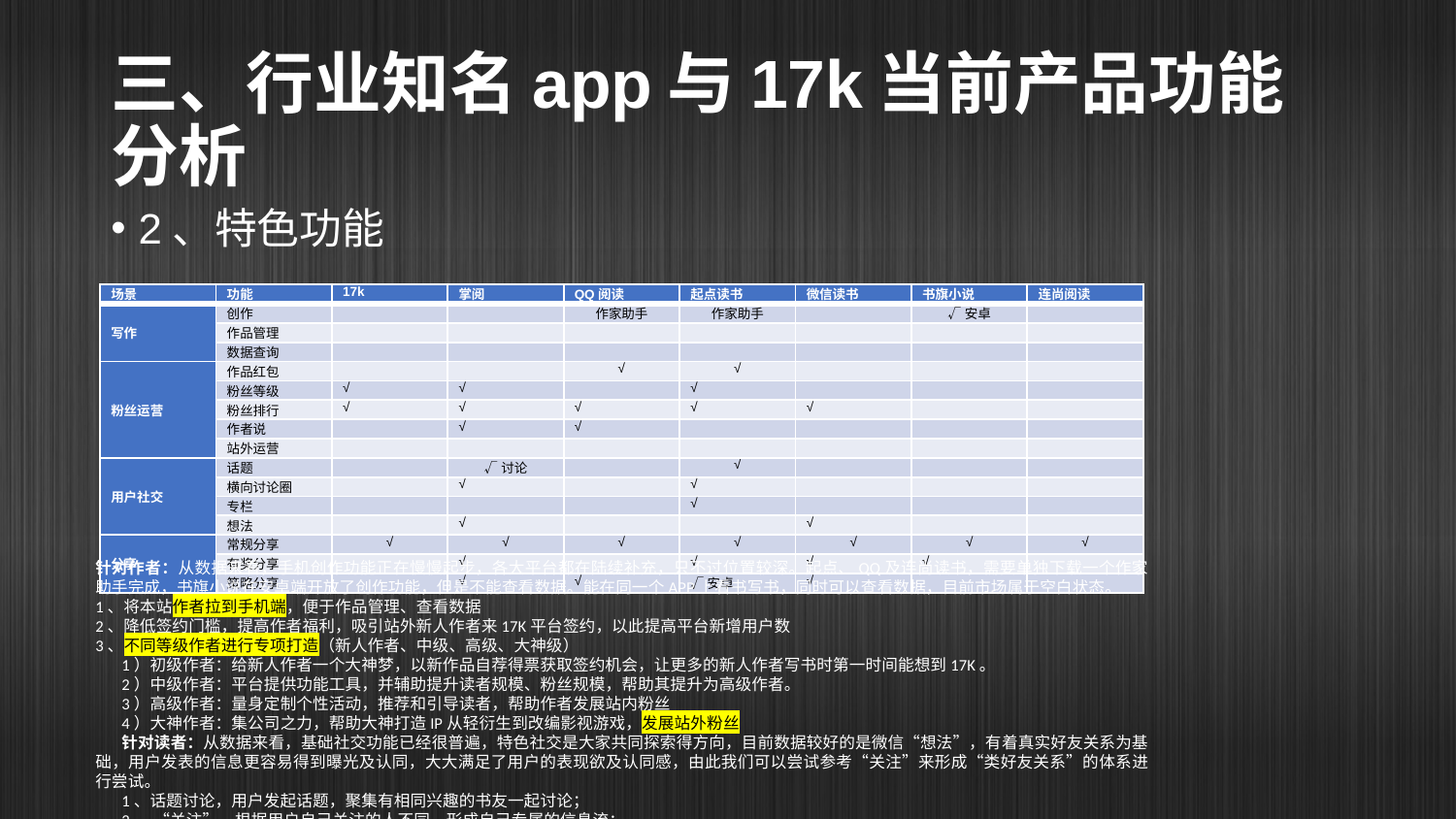

# 三、行业知名app与17k当前产品功能分析
2、特色功能

| 场景 | 功能 | 17k | 掌阅 | QQ阅读 | 起点读书 | 微信读书 | 书旗小说 | 连尚阅读 |
| --- | --- | --- | --- | --- | --- | --- | --- | --- |
| 写作 | 创作 |  |  | 作家助手 | 作家助手 |  | √安卓 |  |
|  | 作品管理 |  |  |  |  |  |  |  |
|  | 数据查询 |  |  |  |  |  |  |  |
| 粉丝运营 | 作品红包 |  |  | √ | √ |  |  |  |
|  | 粉丝等级 | √ | √ |  | √ |  |  |  |
|  | 粉丝排行 | √ | √ | √ | √ | √ |  |  |
|  | 作者说 |  | √ | √ |  |  |  |  |
|  | 站外运营 |  |  |  |  |  |  |  |
| 用户社交 | 话题 |  | √讨论 |  | √ |  |  |  |
|  | 横向讨论圈 |  | √ |  | √ |  |  |  |
|  | 专栏 |  |  |  | √ |  |  |  |
|  | 想法 |  | √ |  |  | √ |  |  |
| 分享 | 常规分享 | √ | √ | √ | √ | √ | √ | √ |
|  | 有奖分享 |  | √ |  | √ | √ | √ |  |
|  | 策略分享 |  | √ | √ | √安卓 | √ |  |  |
针对作者：从数据来看，手机创作功能正在慢慢起步，各大平台都在陆续补充，只不过位置较深。起点、QQ及连尚读书，需要单独下载一个作家助手完成，书旗小说在安卓端开放了创作功能，但是不能查看数据。能在同一个APP上看书写书，同时可以查看数据，目前市场属于空白状态。
1、将本站作者拉到手机端，便于作品管理、查看数据
2、降低签约门槛，提高作者福利，吸引站外新人作者来17K平台签约，以此提高平台新增用户数
3、不同等级作者进行专项打造（新人作者、中级、高级、大神级）
1）初级作者：给新人作者一个大神梦，以新作品自荐得票获取签约机会，让更多的新人作者写书时第一时间能想到17K。
2）中级作者：平台提供功能工具，并辅助提升读者规模、粉丝规模，帮助其提升为高级作者。
3）高级作者：量身定制个性活动，推荐和引导读者，帮助作者发展站内粉丝
4）大神作者：集公司之力，帮助大神打造IP从轻衍生到改编影视游戏，发展站外粉丝
针对读者：从数据来看，基础社交功能已经很普遍，特色社交是大家共同探索得方向，目前数据较好的是微信“想法”，有着真实好友关系为基础，用户发表的信息更容易得到曝光及认同，大大满足了用户的表现欲及认同感，由此我们可以尝试参考“关注”来形成“类好友关系”的体系进行尝试。
1、话题讨论，用户发起话题，聚集有相同兴趣的书友一起讨论；
2、 “关注”，根据用户自己关注的人不同，形成自己专属的信息流；